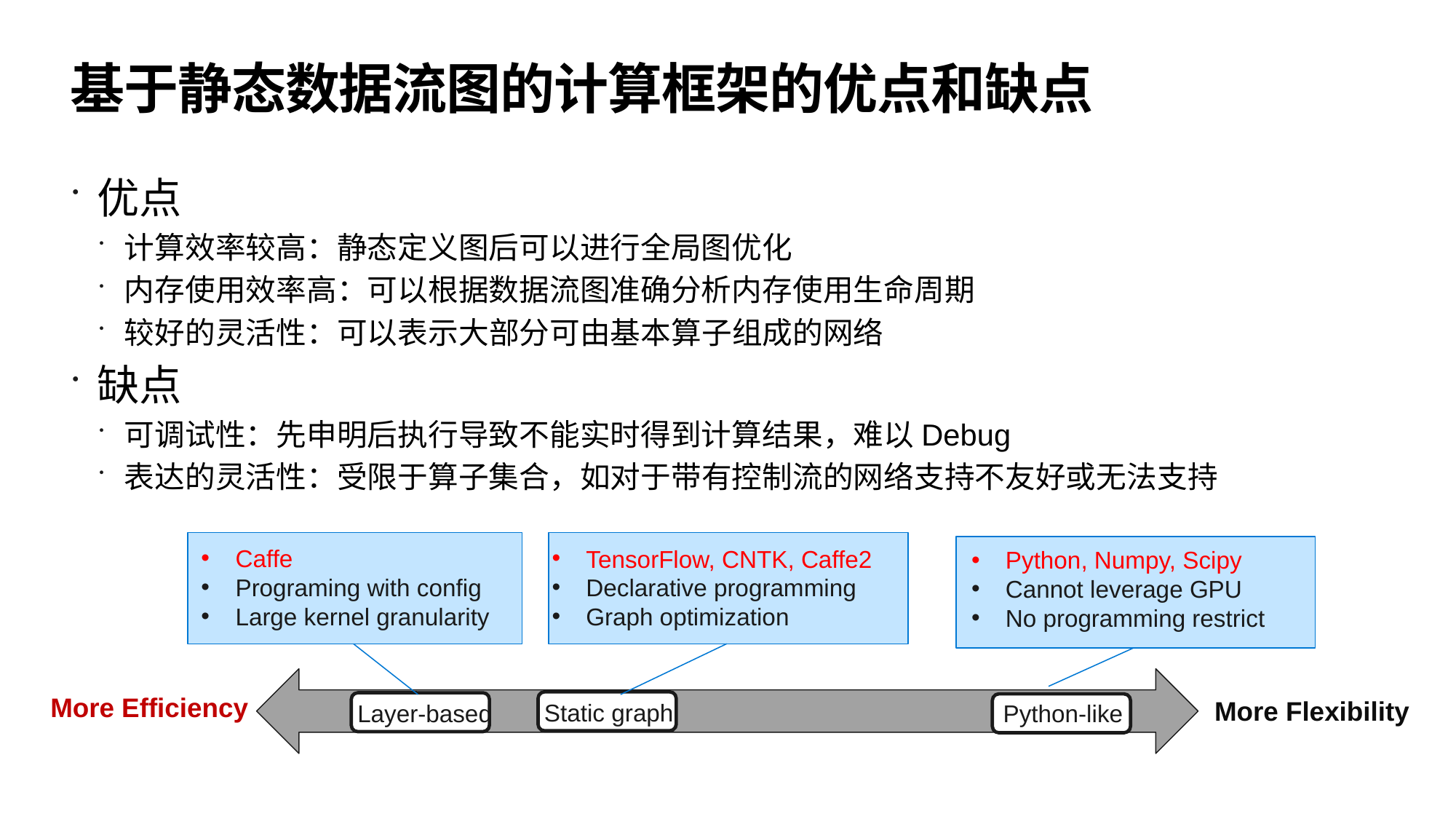

# 基于静态数据流图的计算框架的优点和缺点
优点
计算效率较高：静态定义图后可以进行全局图优化
内存使用效率高：可以根据数据流图准确分析内存使用生命周期
较好的灵活性：可以表示大部分可由基本算子组成的网络
缺点
可调试性：先申明后执行导致不能实时得到计算结果，难以Debug
表达的灵活性：受限于算子集合，如对于带有控制流的网络支持不友好或无法支持

Caffe
Programing with config
Large kernel granularity

TensorFlow, CNTK, Caffe2
Declarative programming
Graph optimization

Python, Numpy, Scipy
Cannot leverage GPU
No programming restrict

More Efficiency
More Flexibility

Static graph

Layer-based
Python-like